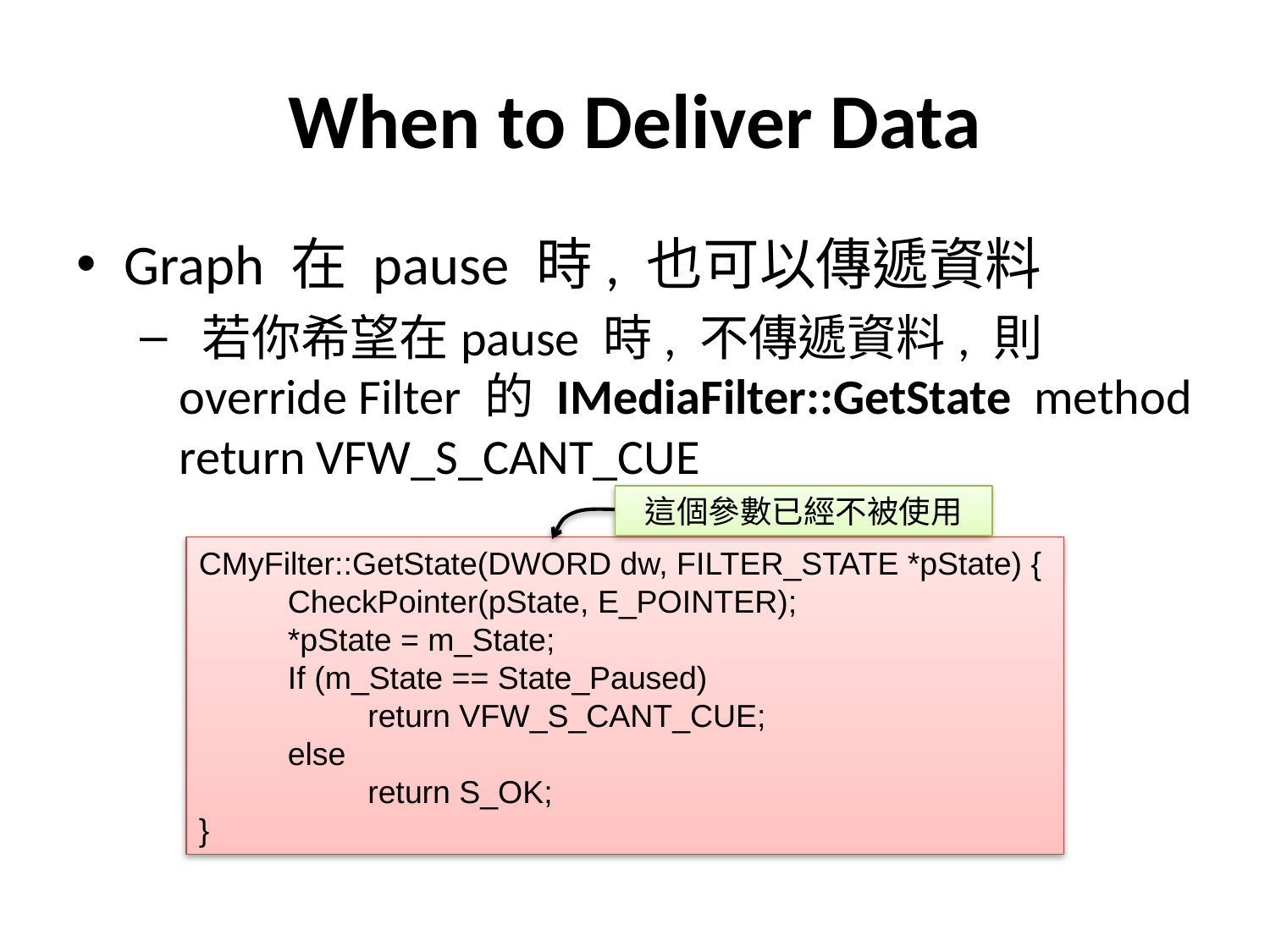

# When to Deliver Data
Graph 在 pause 時, 也可以傳遞資料
 若你希望在pause 時, 不傳遞資料, 則 override Filter 的 IMediaFilter::GetState  method return VFW_S_CANT_CUE

這個參數已經不被使用

CMyFilter::GetState(DWORD dw, FILTER_STATE *pState) {
          CheckPointer(pState, E_POINTER);
          *pState = m_State;
          If (m_State == State_Paused)
                   return VFW_S_CANT_CUE;
          else
                   return S_OK;
}